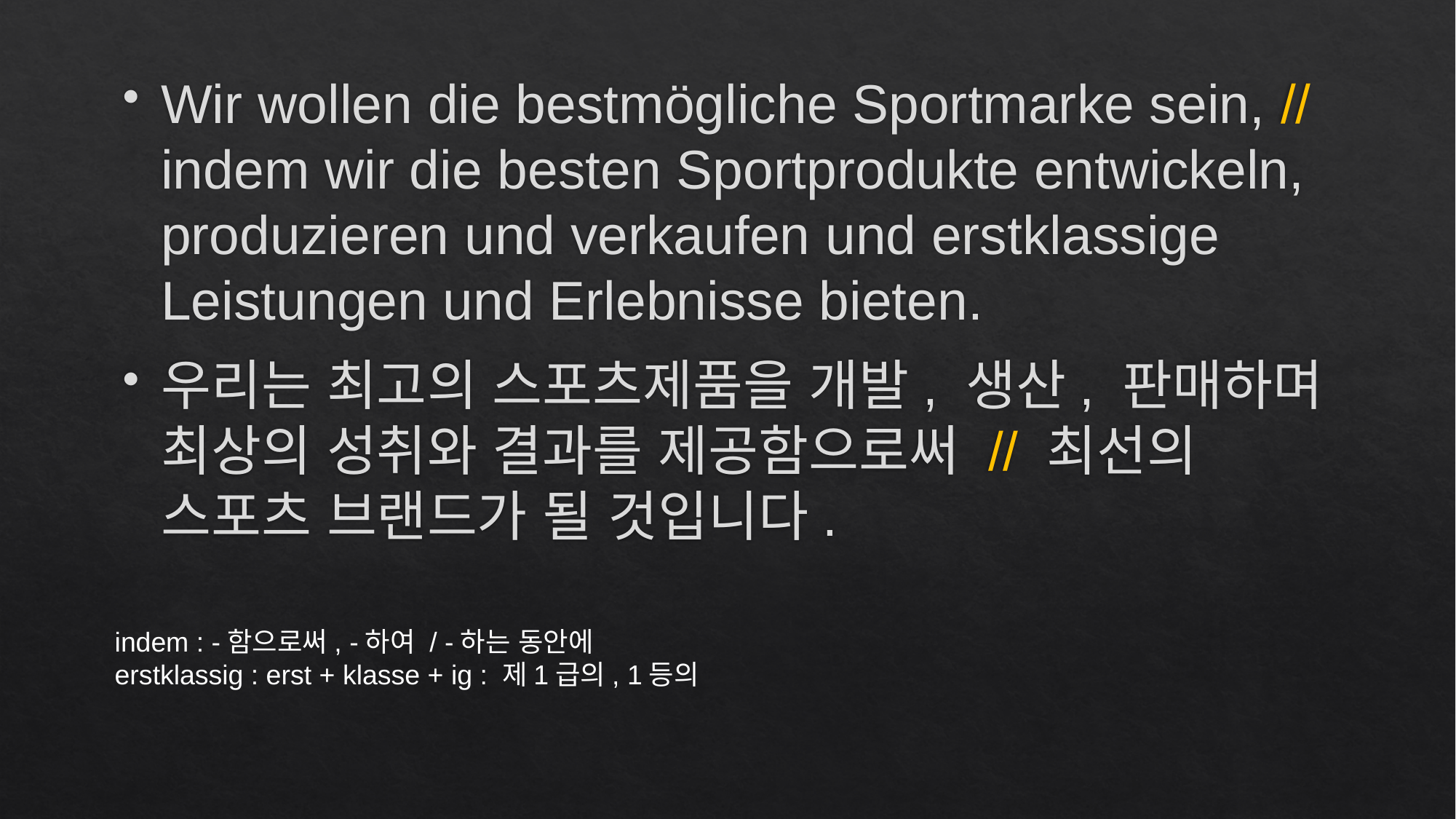

Wir wollen die bestmögliche Sportmarke sein, // indem wir die besten Sportprodukte entwickeln, produzieren und verkaufen und erstklassige Leistungen und Erlebnisse bieten.
우리는 최고의 스포츠제품을 개발, 생산, 판매하며 최상의 성취와 결과를 제공함으로써 // 최선의 스포츠 브랜드가 될 것입니다.

indem : -함으로써, -하여 / -하는 동안에
erstklassig : erst + klasse + ig : 제1급의, 1등의